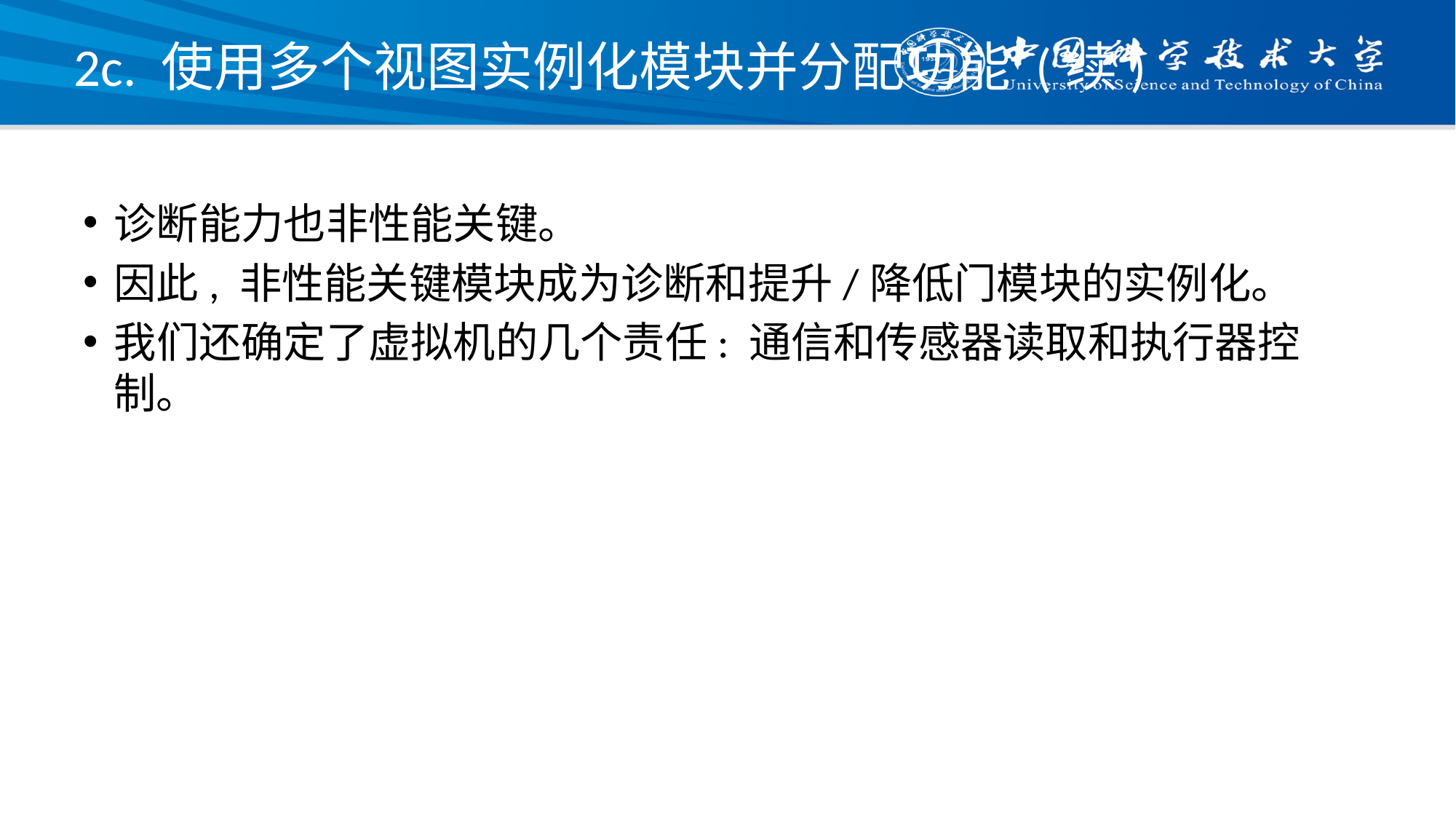

# 2c. 使用多个视图实例化模块并分配功能 (续)
诊断能力也非性能关键。
因此, 非性能关键模块成为诊断和提升/降低门模块的实例化。
我们还确定了虚拟机的几个责任: 通信和传感器读取和执行器控制。